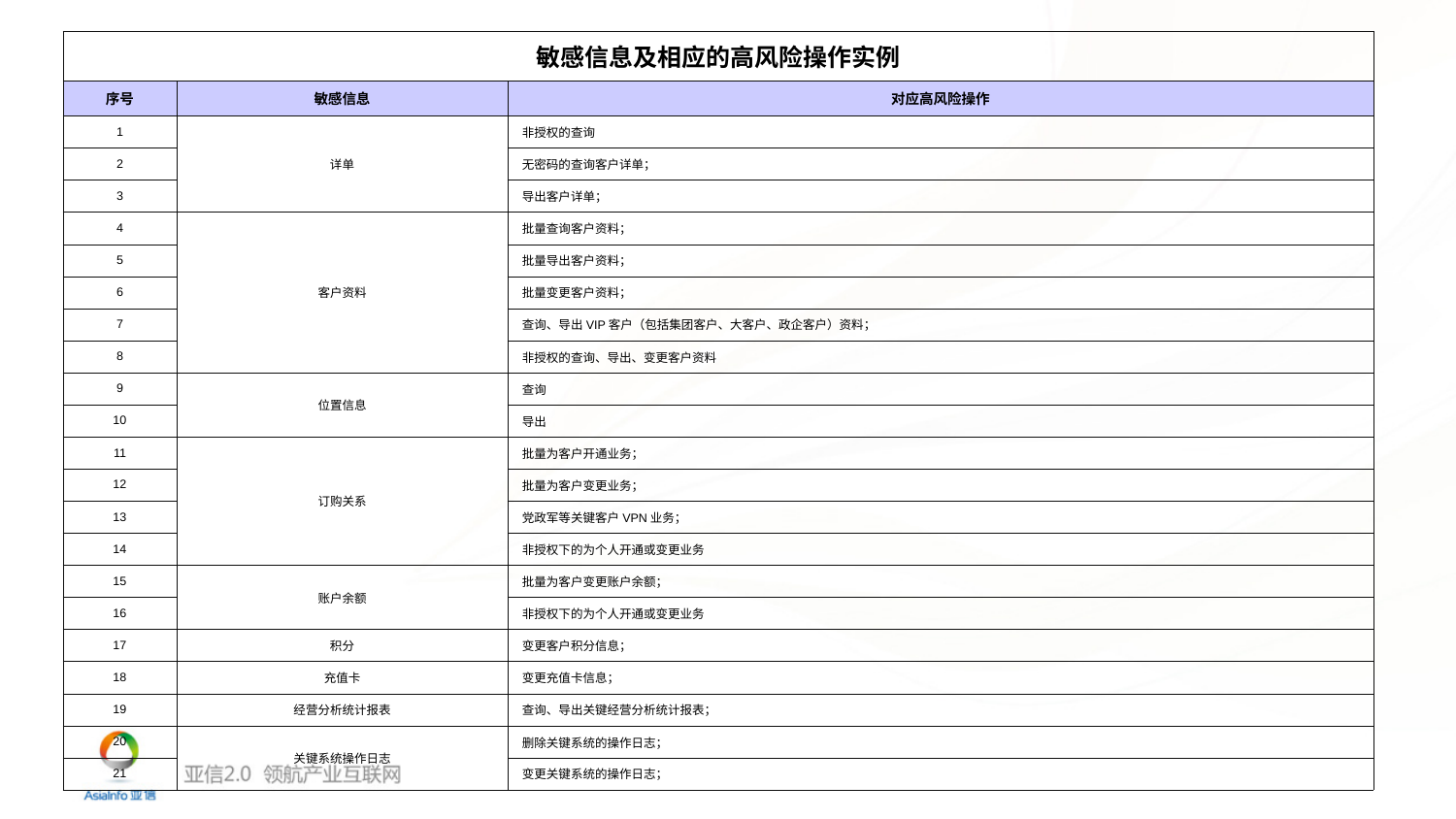

| 敏感信息及相应的高风险操作实例 |  |  |
| --- | --- | --- |
| 序号 | 敏感信息 | 对应高风险操作 |
| 1 | 详单 | 非授权的查询 |
| 2 |  | 无密码的查询客户详单； |
| 3 |  | 导出客户详单； |
| 4 | 客户资料 | 批量查询客户资料； |
| 5 |  | 批量导出客户资料； |
| 6 |  | 批量变更客户资料； |
| 7 |  | 查询、导出VIP客户（包括集团客户、大客户、政企客户）资料； |
| 8 |  | 非授权的查询、导出、变更客户资料 |
| 9 | 位置信息 | 查询 |
| 10 |  | 导出 |
| 11 | 订购关系 | 批量为客户开通业务； |
| 12 |  | 批量为客户变更业务； |
| 13 |  | 党政军等关键客户VPN业务； |
| 14 |  | 非授权下的为个人开通或变更业务 |
| 15 | 账户余额 | 批量为客户变更账户余额； |
| 16 |  | 非授权下的为个人开通或变更业务 |
| 17 | 积分 | 变更客户积分信息； |
| 18 | 充值卡 | 变更充值卡信息； |
| 19 | 经营分析统计报表 | 查询、导出关键经营分析统计报表； |
| 20 | 关键系统操作日志 | 删除关键系统的操作日志； |
| 21 |  | 变更关键系统的操作日志； |